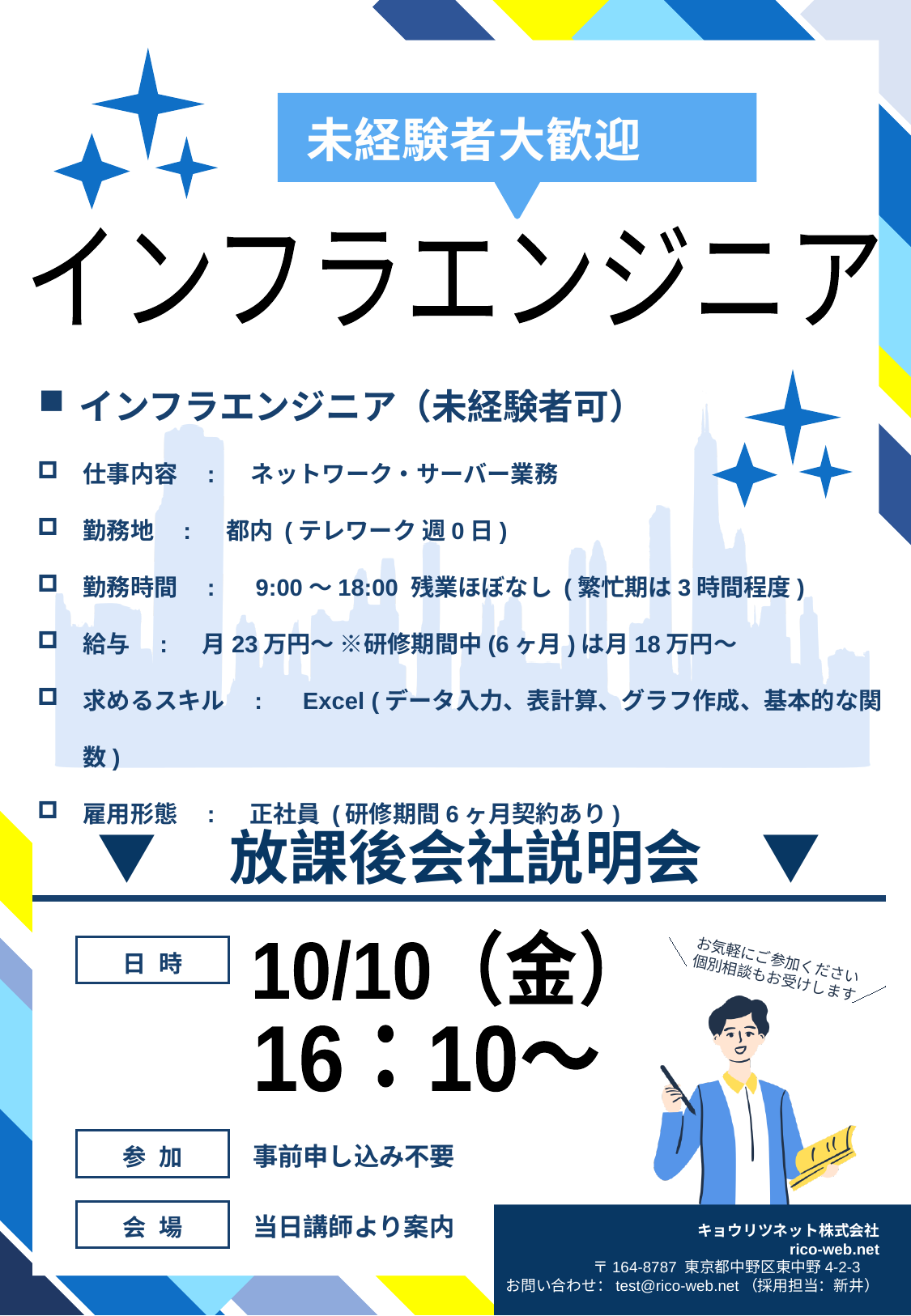

未経験者大歓迎
インフラエンジニア
インフラエンジニア（未経験者可）

仕事内容　: 　ネットワーク・サーバー業務
勤務地　:　 都内 (テレワーク 週0日)
勤務時間　:　 9:00～18:00 残業ほぼなし (繁忙期は3時間程度)
給与　:　 月23万円～ ※研修期間中(6ヶ月)は月18万円～
求めるスキル　:　 Excel (データ入力、表計算、グラフ作成、基本的な関数)
雇用形態　:　 正社員 (研修期間6ヶ月契約あり)

▼　放課後会社説明会　▼

10/10（金）
16：10～

お気軽にご参加ください
個別相談もお受けします

日時

参加
事前申し込み不要
 お問い合わせ

会場
当日講師より案内

キョウリツネット株式会社
rico-web.net
〒164-8787 東京都中野区東中野4-2-3
お問い合わせ：test@rico-web.net（採用担当：新井）